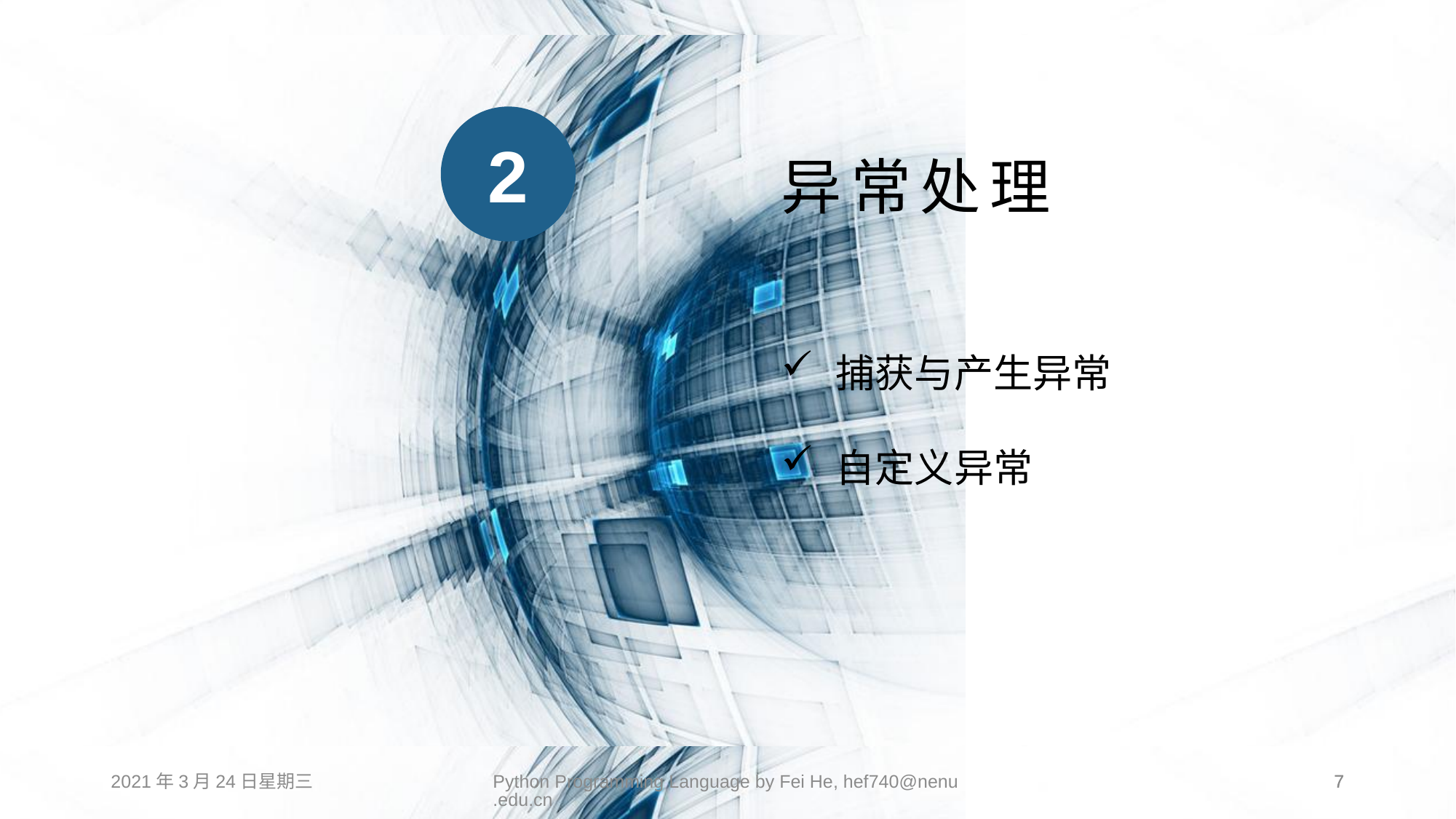

异常处理
2
捕获与产生异常
自定义异常
2021年3月24日星期三
Python Programming Language by Fei He, hef740@nenu.edu.cn
7
7